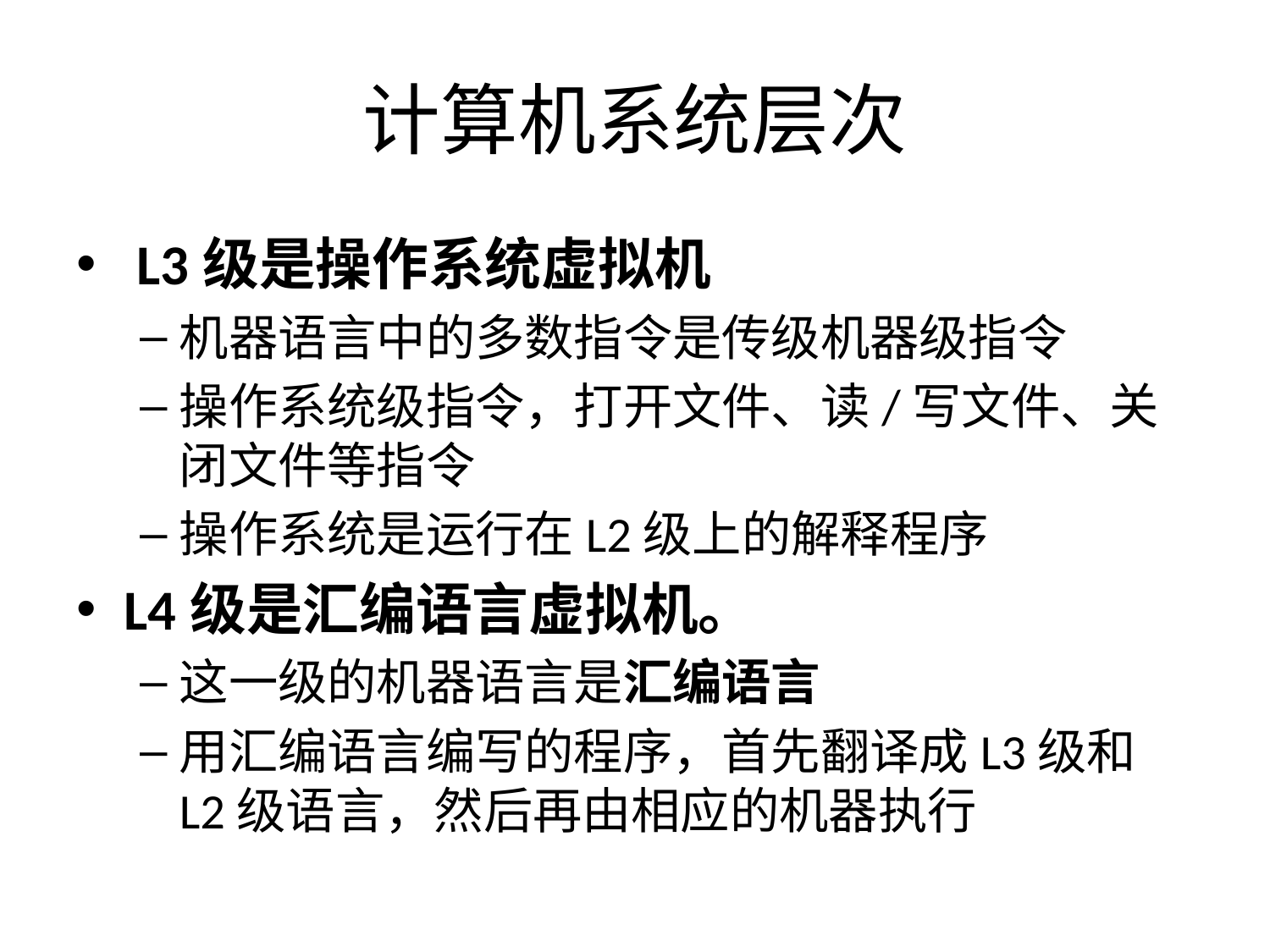

# 计算机系统层次
 L3级是操作系统虚拟机
机器语言中的多数指令是传级机器级指令
操作系统级指令，打开文件、读/写文件、关闭文件等指令
操作系统是运行在L2级上的解释程序
L4级是汇编语言虚拟机。
这一级的机器语言是汇编语言
用汇编语言编写的程序，首先翻译成L3级和L2级语言，然后再由相应的机器执行